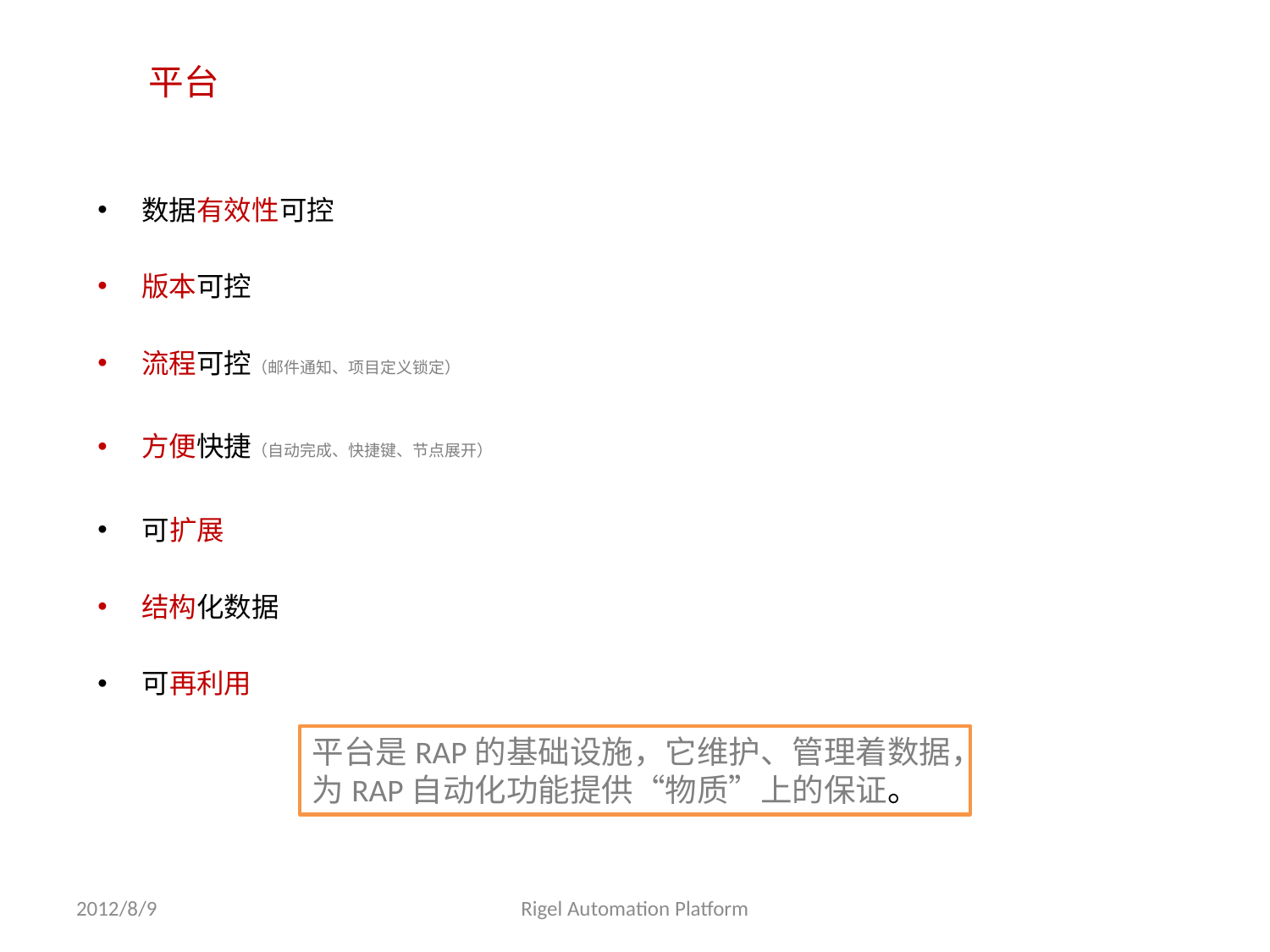

RAP的平台特性
数据有效性可控

版本可控

流程可控（邮件通知、项目定义锁定）

方便快捷（自动完成、快捷键、节点展开）

可扩展

结构化数据

可再利用
平台是RAP的基础设施，它维护、管理着数据，为RAP自动化功能提供“物质”上的保证。
2012/8/9
Rigel Automation Platform